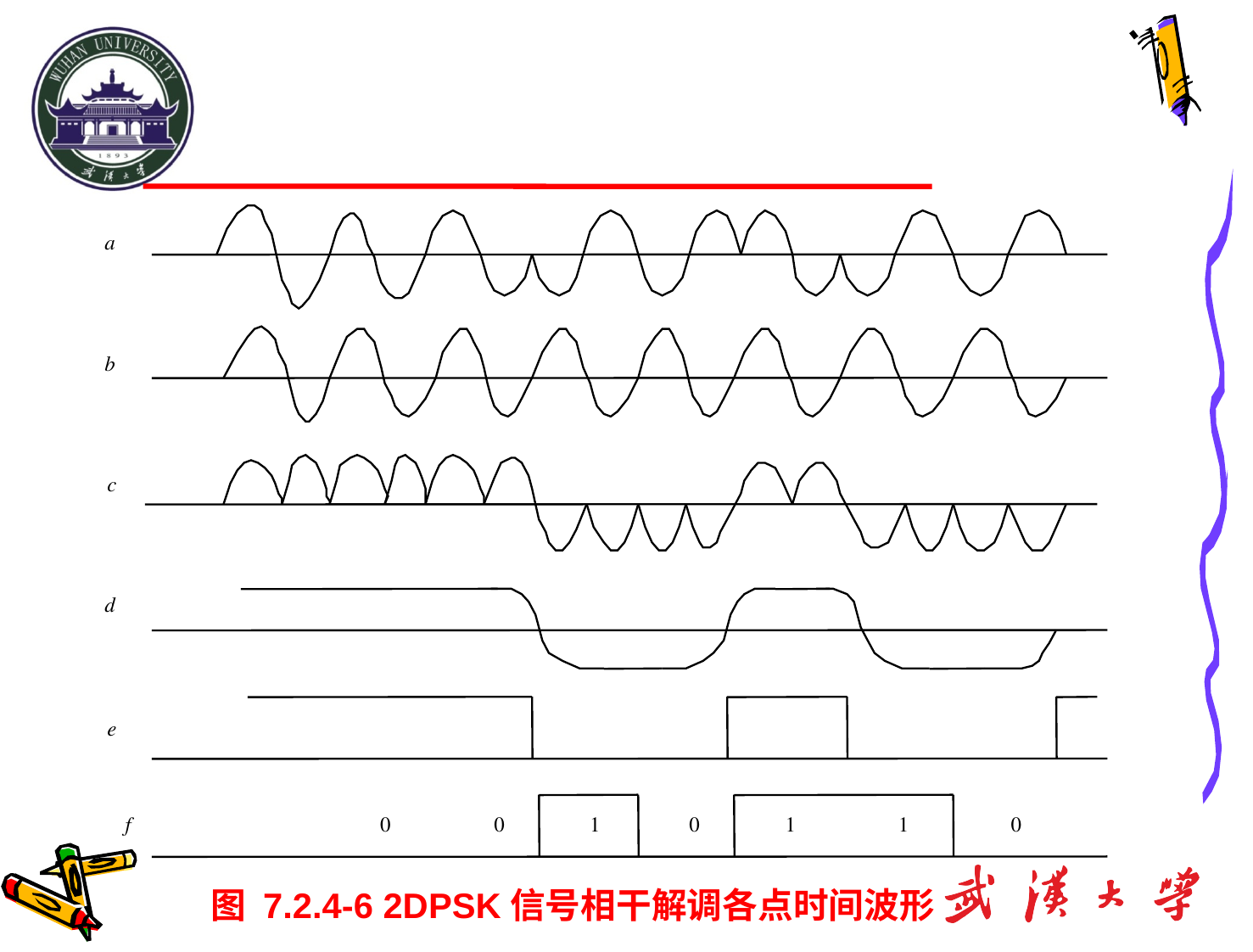

a

b

c

d

e

f
0
0
1
0
1
1
0

图 7.2.4-6 2DPSK信号相干解调各点时间波形